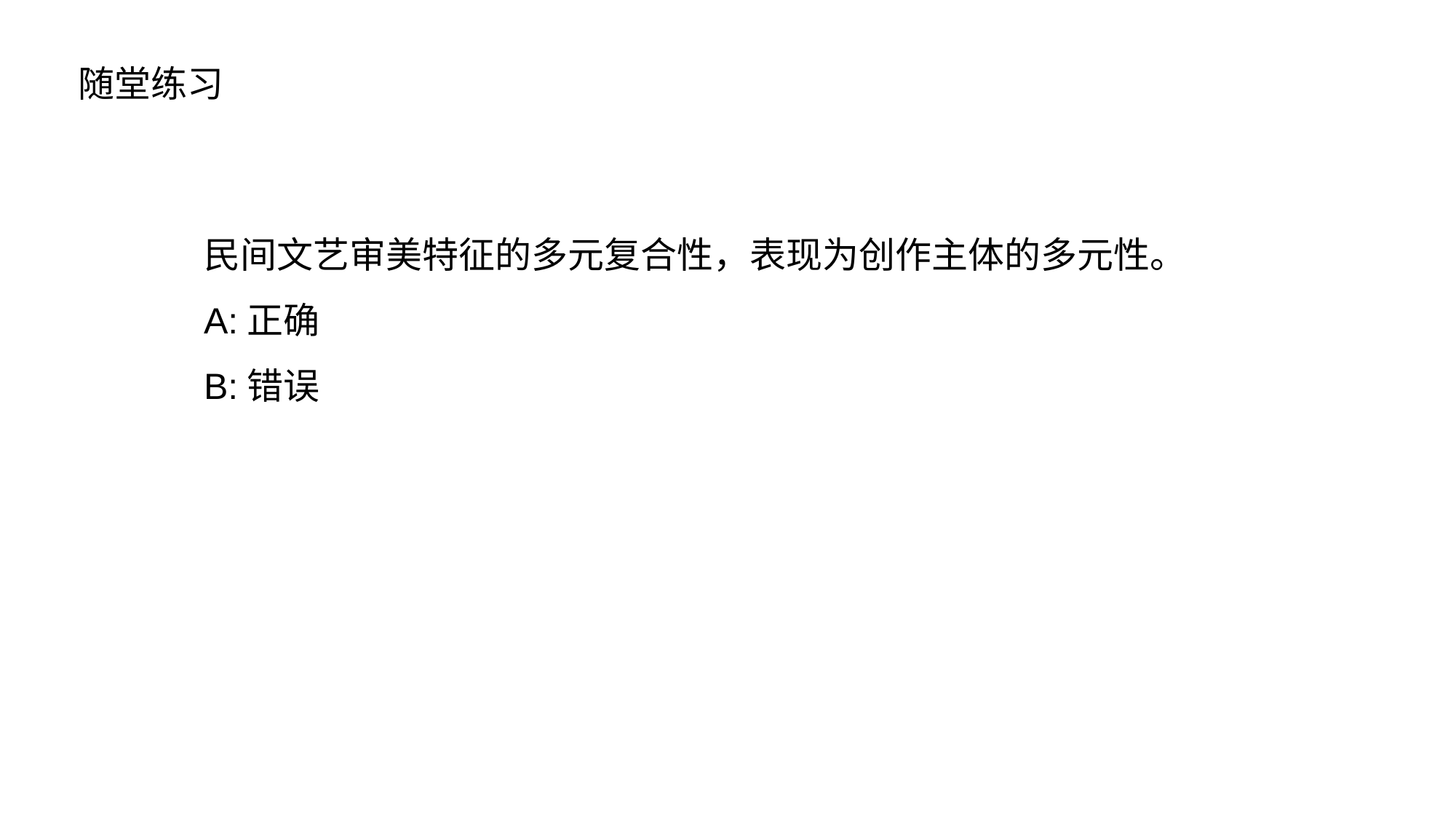

随堂练习
民间文艺审美特征的多元复合性，表现为创作主体的多元性。
A:正确
B:错误